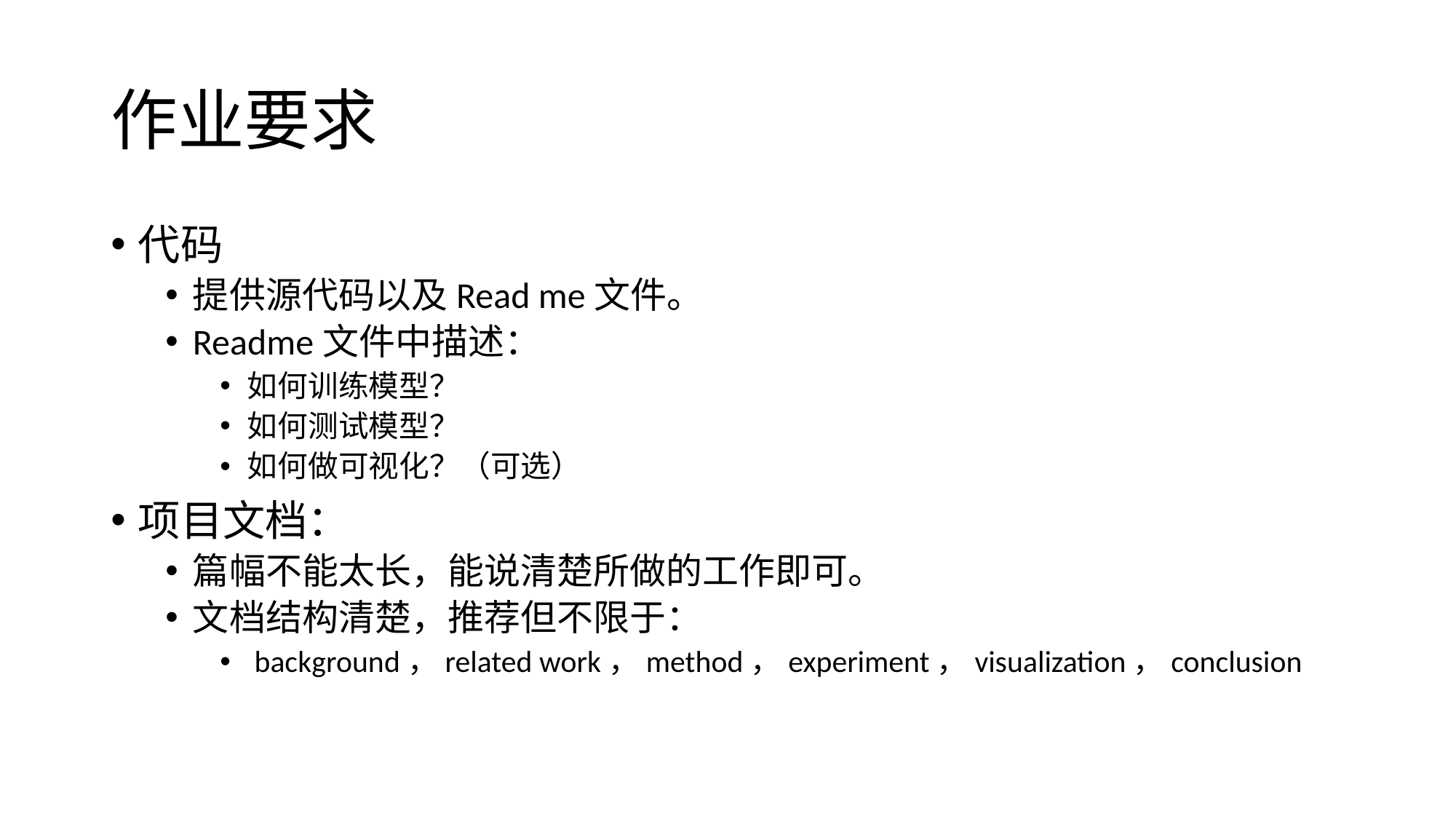

# 作业要求
代码
提供源代码以及Read me文件。
Readme文件中描述：
如何训练模型？
如何测试模型？
如何做可视化？（可选）
项目文档：
篇幅不能太长，能说清楚所做的工作即可。
文档结构清楚，推荐但不限于：
 background，related work，method，experiment，visualization，conclusion